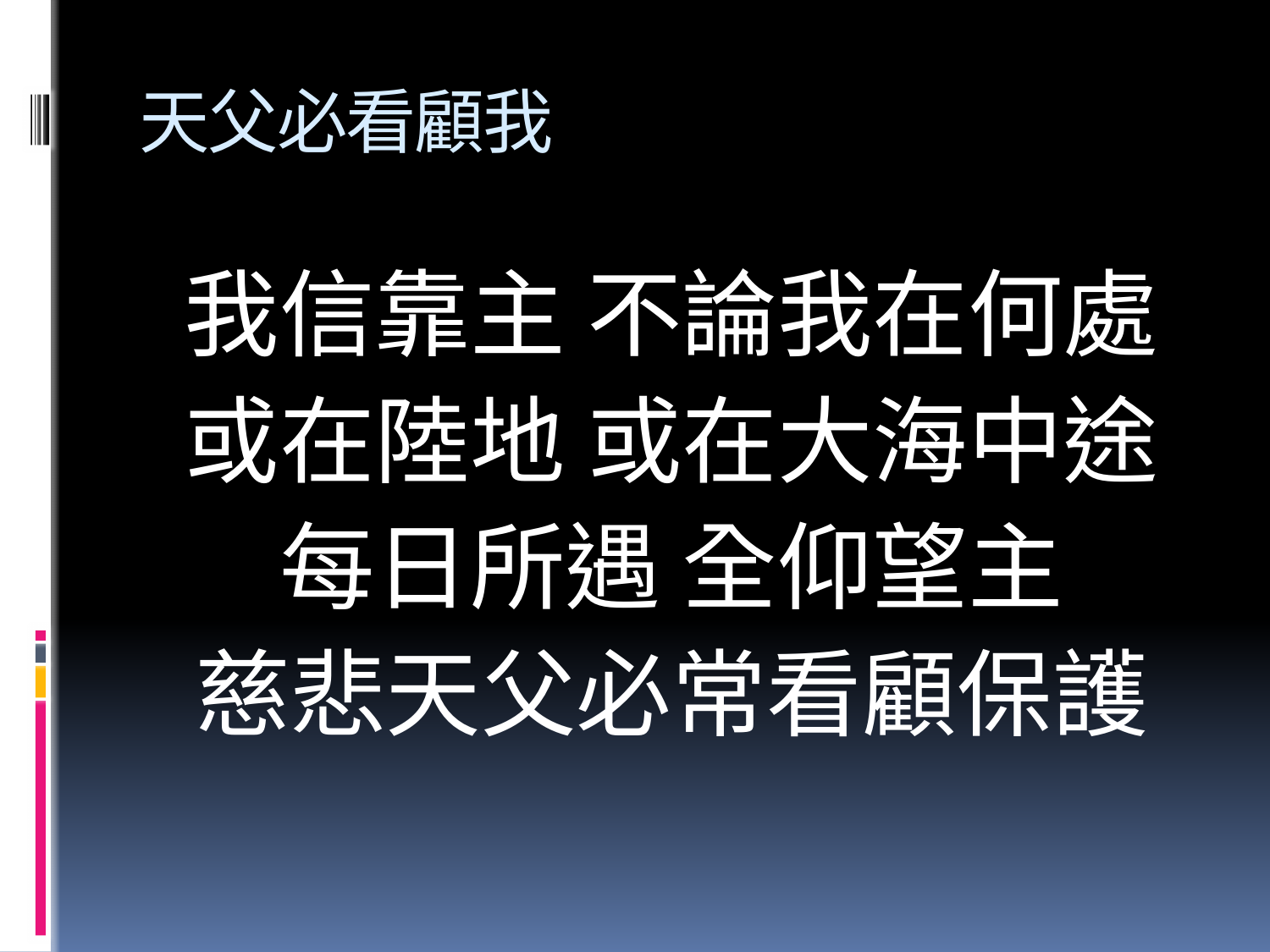

# 天父必看顧我
我信靠主 不論我在何處
或在陸地 或在大海中途
每日所遇 全仰望主
慈悲天父必常看顧保護